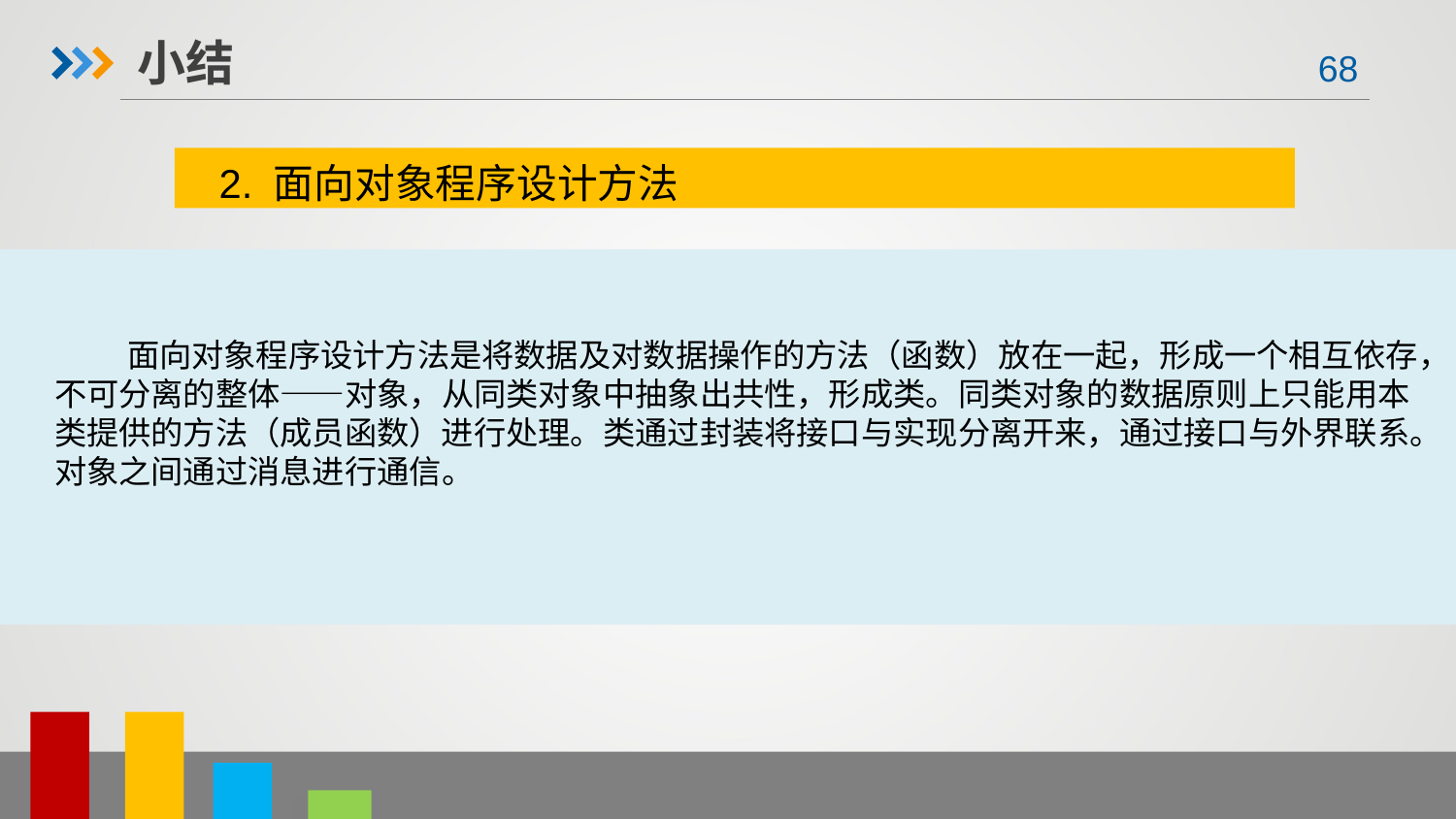

小结

2. 面向对象程序设计方法

面向对象程序设计方法是将数据及对数据操作的方法（函数）放在一起，形成一个相互依存，不可分离的整体——对象，从同类对象中抽象出共性，形成类。同类对象的数据原则上只能用本类提供的方法（成员函数）进行处理。类通过封装将接口与实现分离开来，通过接口与外界联系。对象之间通过消息进行通信。